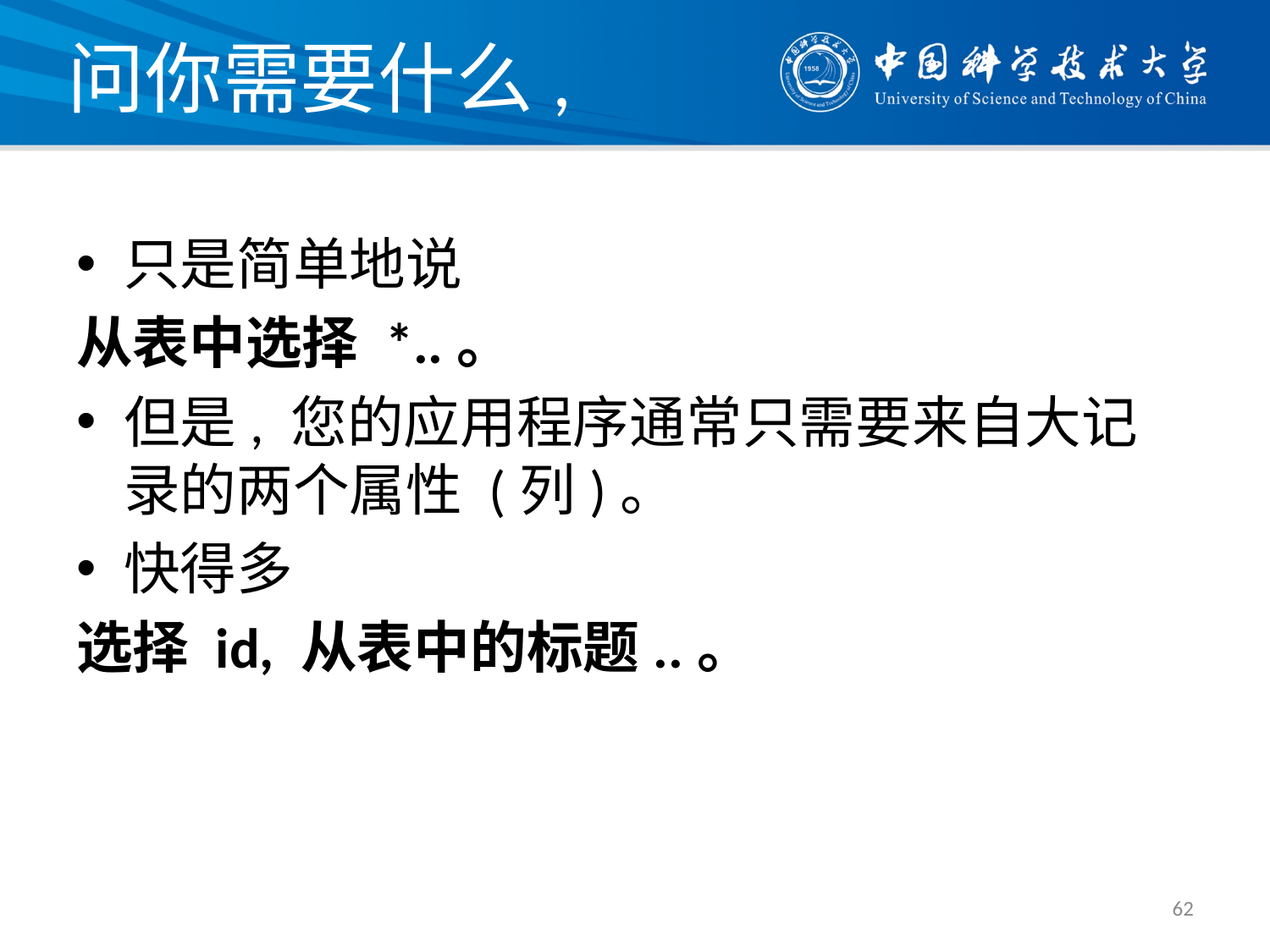

# 问你需要什么,
只是简单地说
从表中选择 *..。
但是, 您的应用程序通常只需要来自大记录的两个属性 (列)。
快得多
选择 id, 从表中的标题..。
62